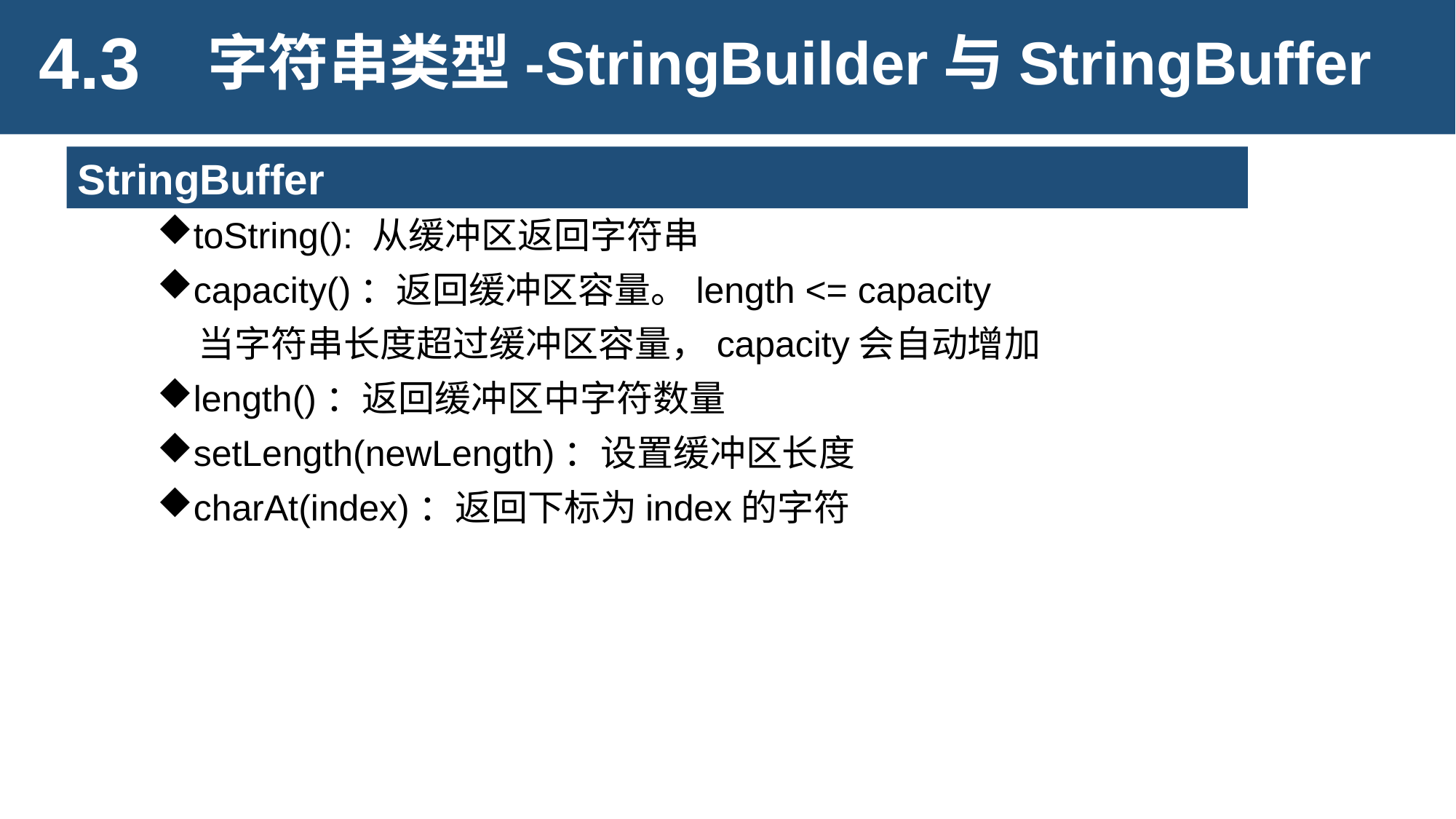

4.3
字符串类型-StringBuilder与StringBuffer
StringBuffer
toString(): 从缓冲区返回字符串
capacity()：返回缓冲区容量。length <= capacity
    当字符串长度超过缓冲区容量，capacity会自动增加
length()：返回缓冲区中字符数量
setLength(newLength)：设置缓冲区长度
charAt(index)：返回下标为index的字符